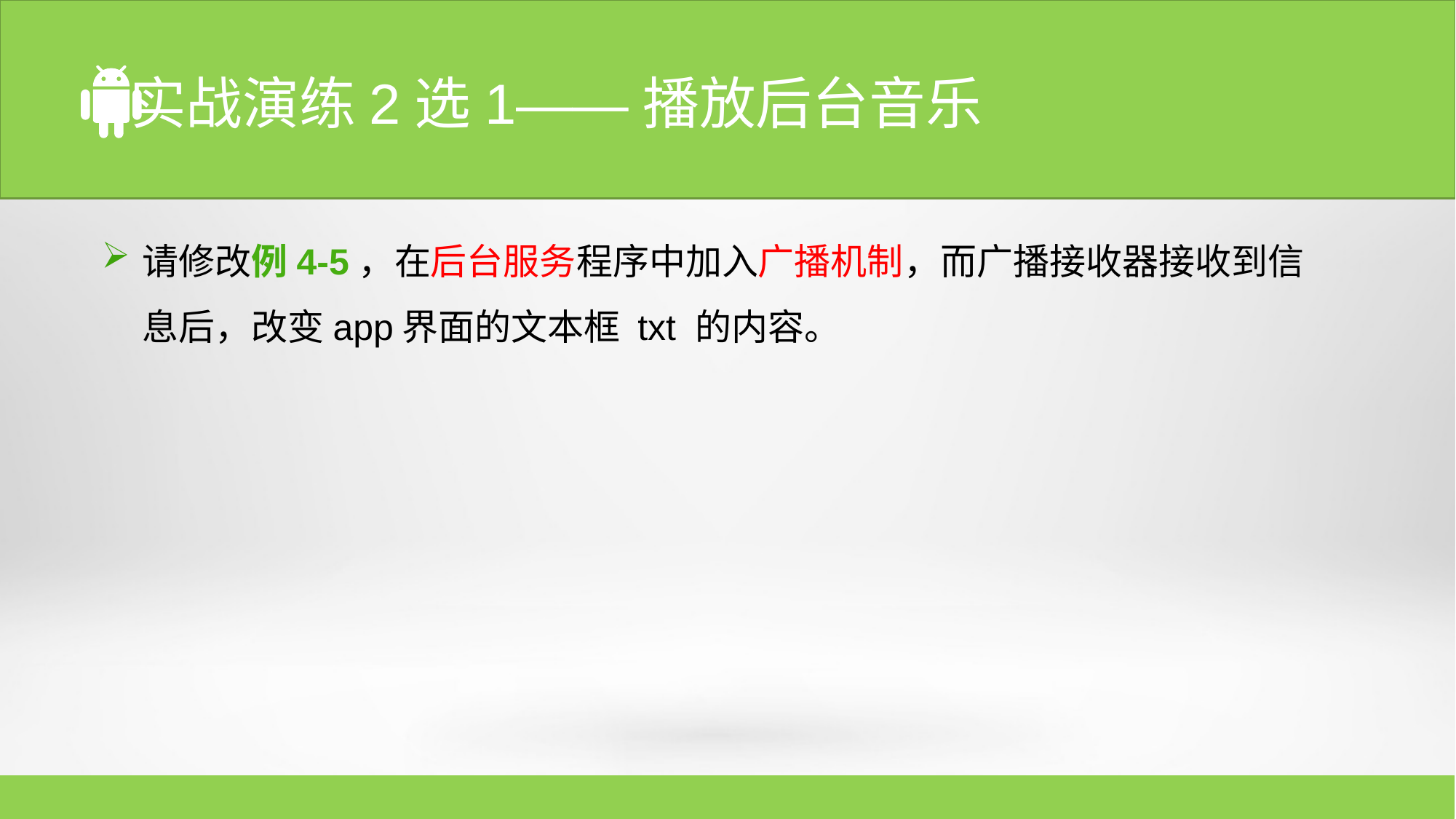

实战演练2选1——播放后台音乐

请修改例4-5，在后台服务程序中加入广播机制，而广播接收器接收到信息后，改变app界面的文本框 txt 的内容。